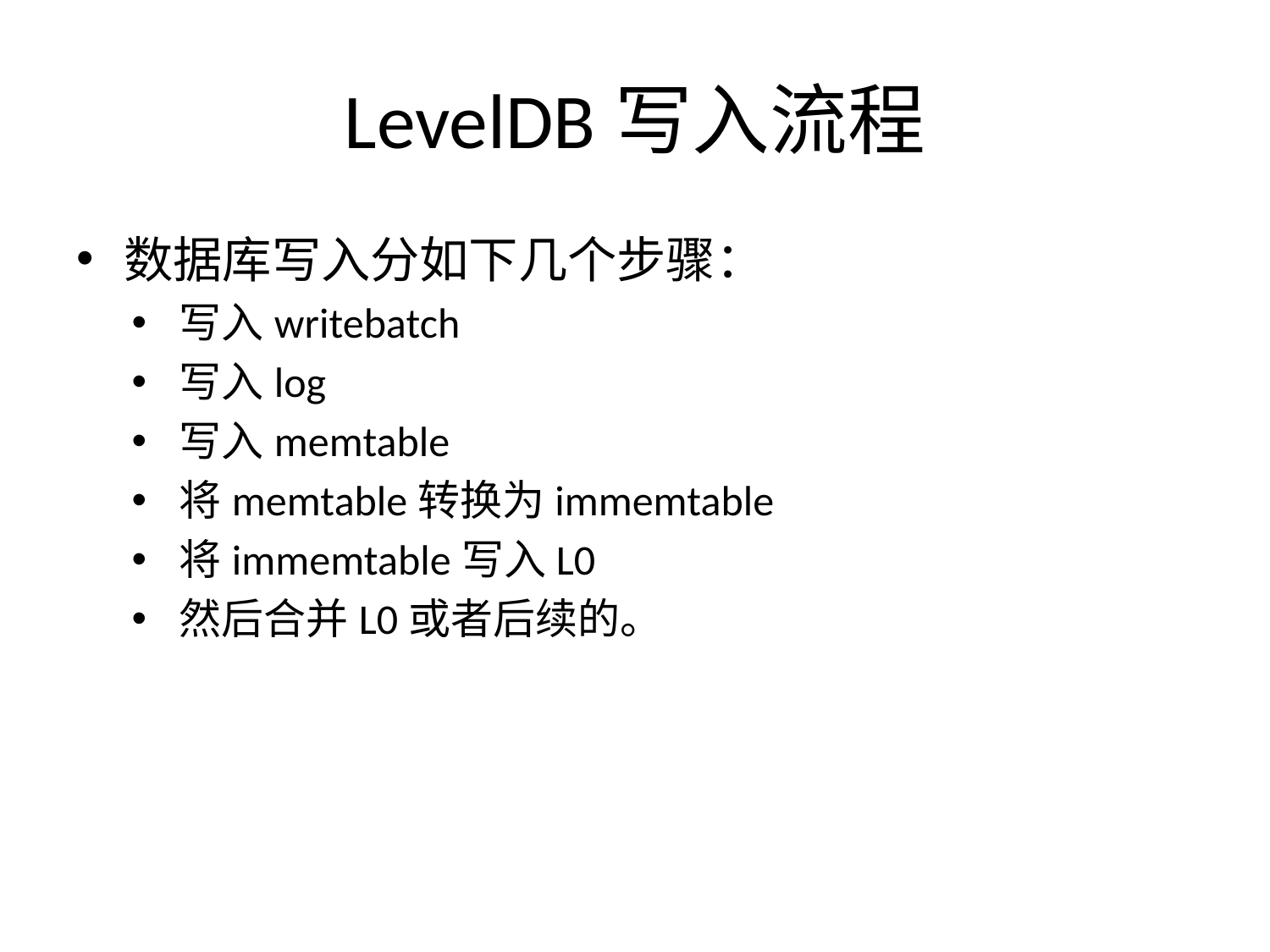

# LevelDB写入流程
数据库写入分如下几个步骤：
写入writebatch
写入log
写入memtable
将memtable转换为immemtable
将immemtable写入L0
然后合并L0或者后续的。